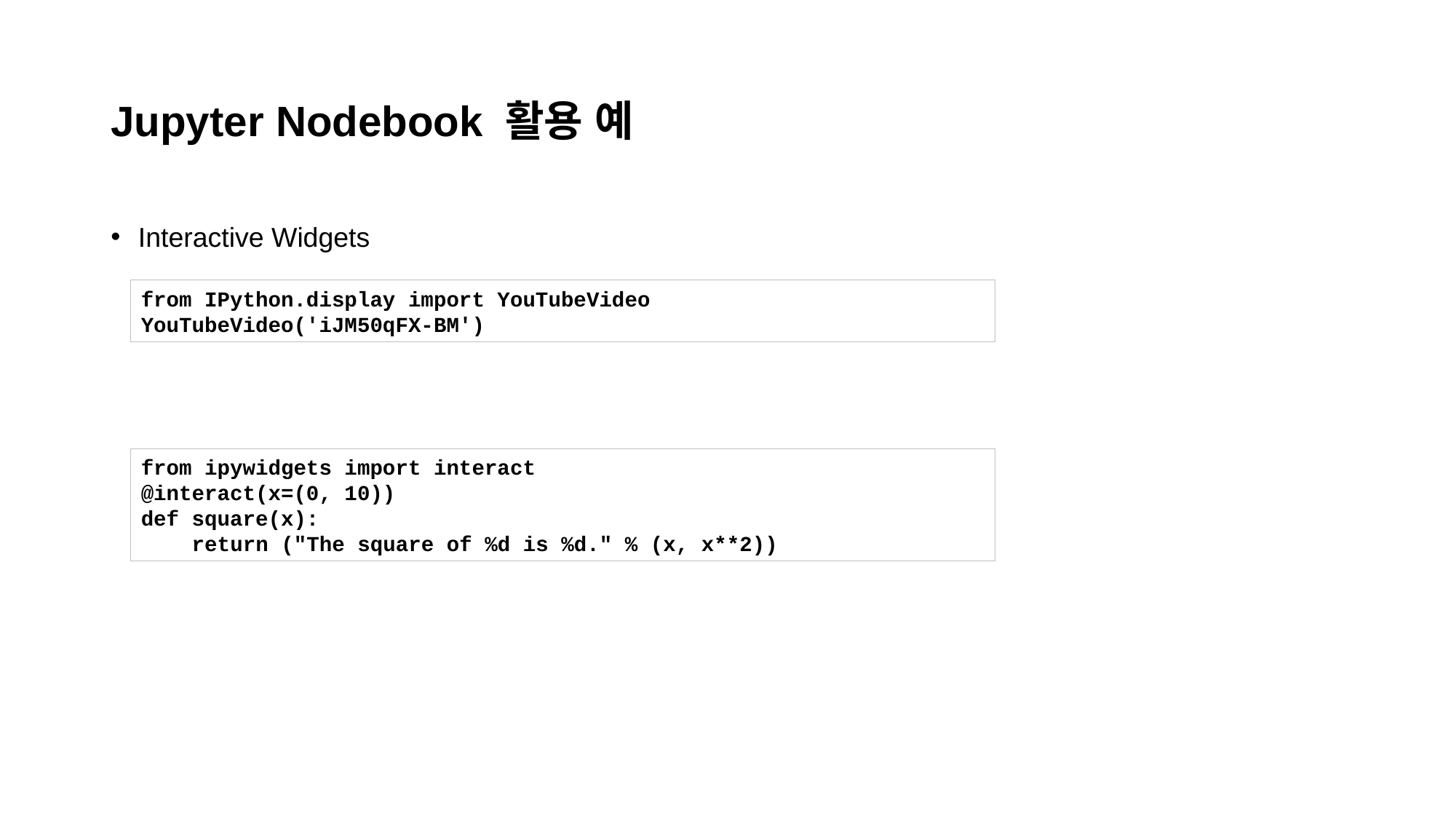

# Jupyter Nodebook 활용 예
Interactive Widgets

from IPython.display import YouTubeVideo
YouTubeVideo('iJM50qFX-BM')
from ipywidgets import interact
@interact(x=(0, 10))
def square(x):
    return ("The square of %d is %d." % (x, x**2))